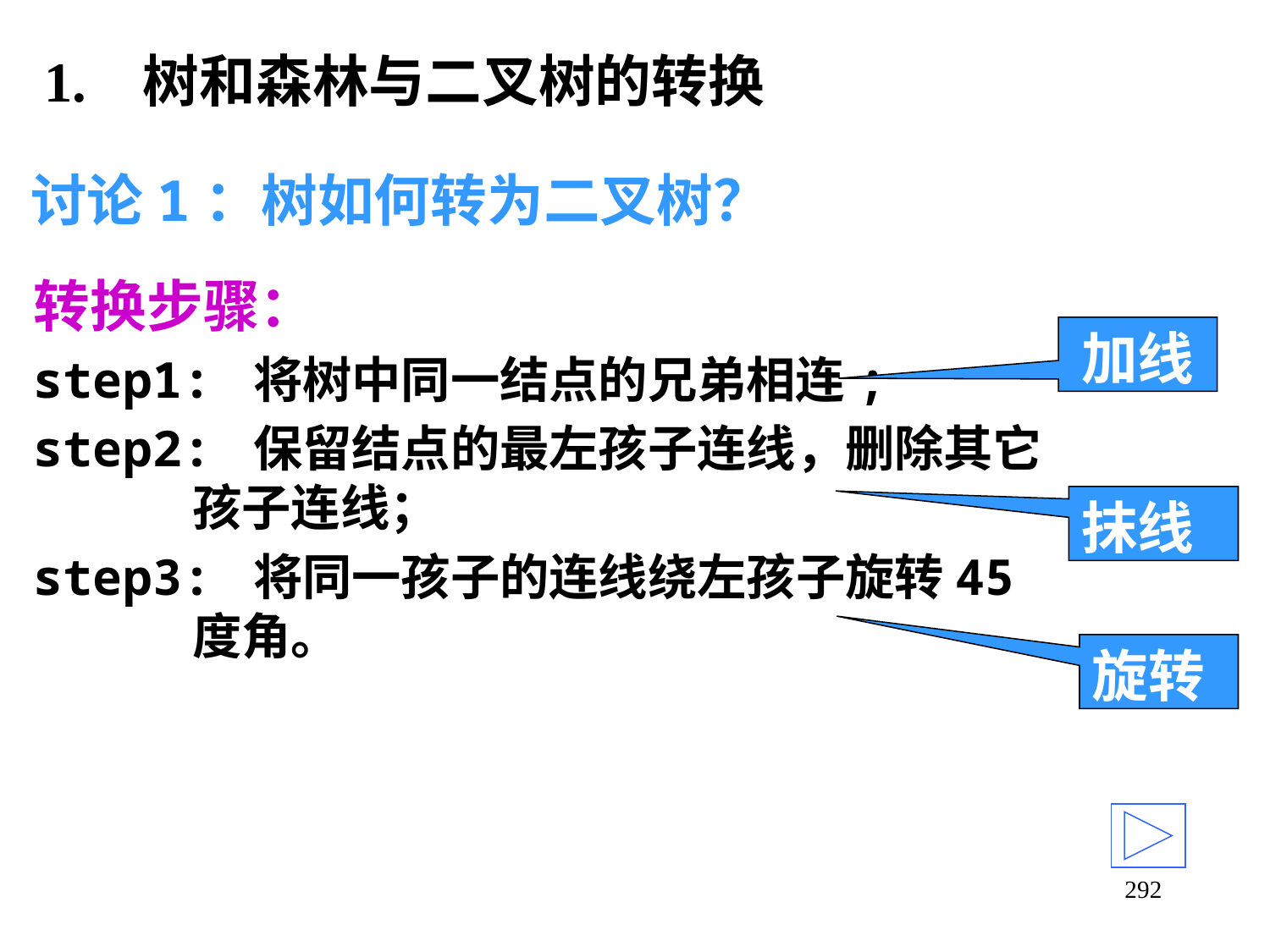

# 1.   树和森林与二叉树的转换
讨论1：树如何转为二叉树？
转换步骤：
step1: 将树中同一结点的兄弟相连;
step2: 保留结点的最左孩子连线，删除其它孩子连线；
step3: 将同一孩子的连线绕左孩子旋转45度角。
加线
抹线
旋转

292